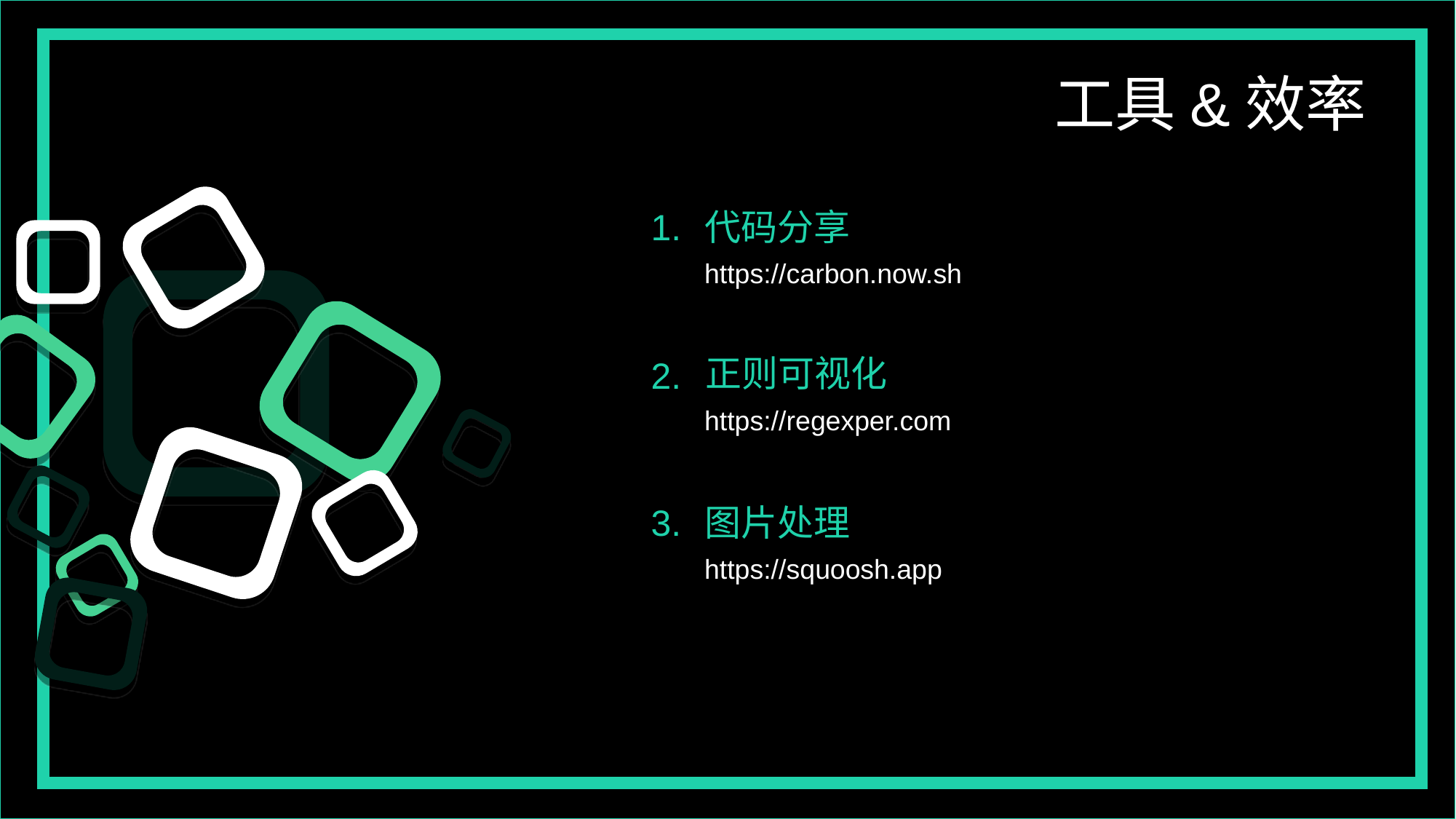

工具&效率
1.
代码分享
https://carbon.now.sh
正则可视化
2.
https://regexper.com
3.
图片处理
https://squoosh.app